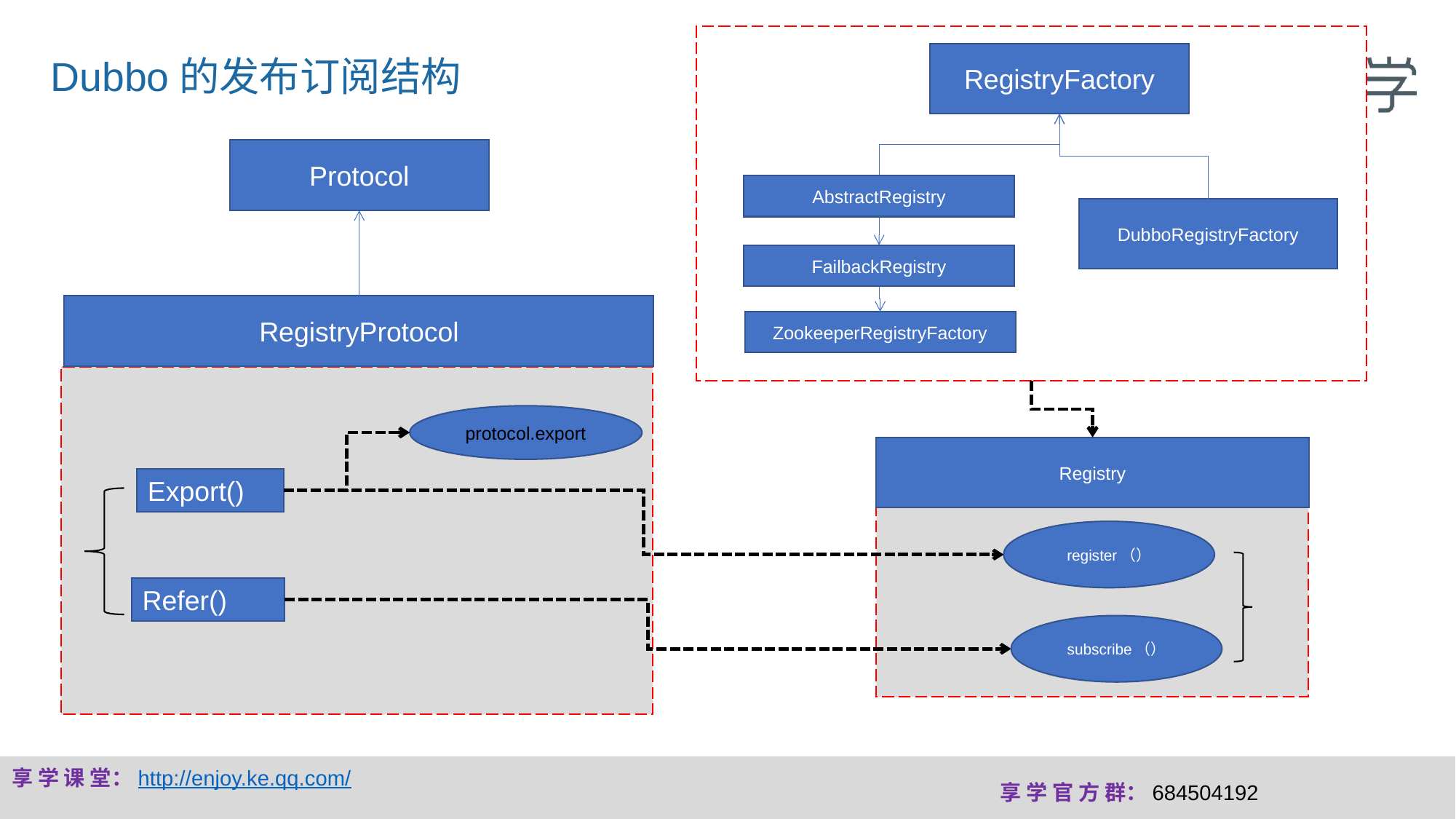

RegistryFactory
Dubbo的发布订阅结构
Protocol
AbstractRegistry
DubboRegistryFactory
FailbackRegistry
RegistryProtocol
ZookeeperRegistryFactory

protocol.export
Registry
Export()

register（）

Refer()
subscribe（）